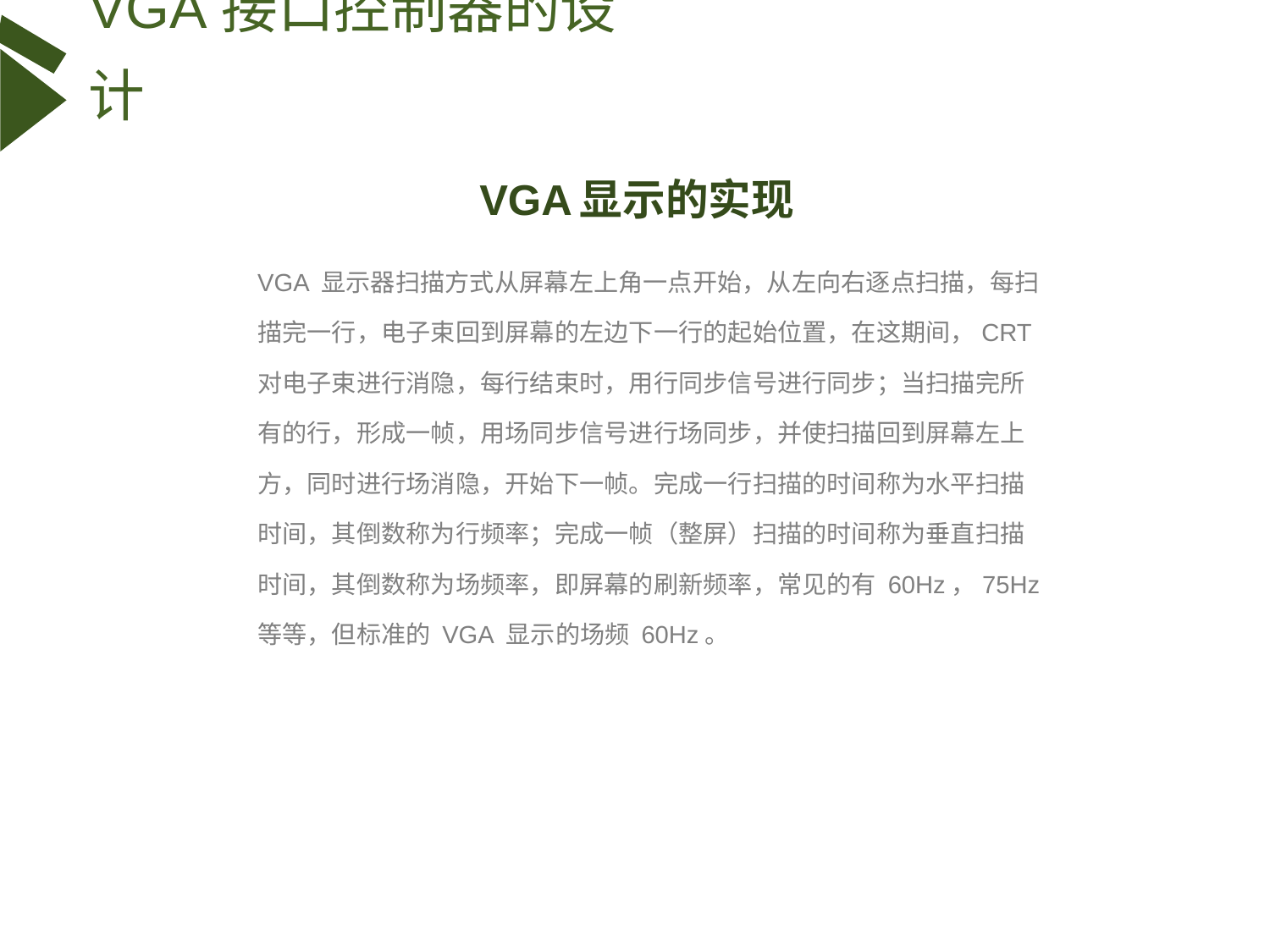

VGA接口控制器的设计

VGA显示的实现
VGA 显示器扫描方式从屏幕左上角一点开始，从左向右逐点扫描，每扫描完一行，电子束回到屏幕的左边下一行的起始位置，在这期间，CRT 对电子束进行消隐，每行结束时，用行同步信号进行同步；当扫描完所有的行，形成一帧，用场同步信号进行场同步，并使扫描回到屏幕左上方，同时进行场消隐，开始下一帧。完成一行扫描的时间称为水平扫描时间，其倒数称为行频率；完成一帧（整屏）扫描的时间称为垂直扫描时间，其倒数称为场频率，即屏幕的刷新频率，常见的有 60Hz，75Hz 等等，但标准的 VGA 显示的场频 60Hz。